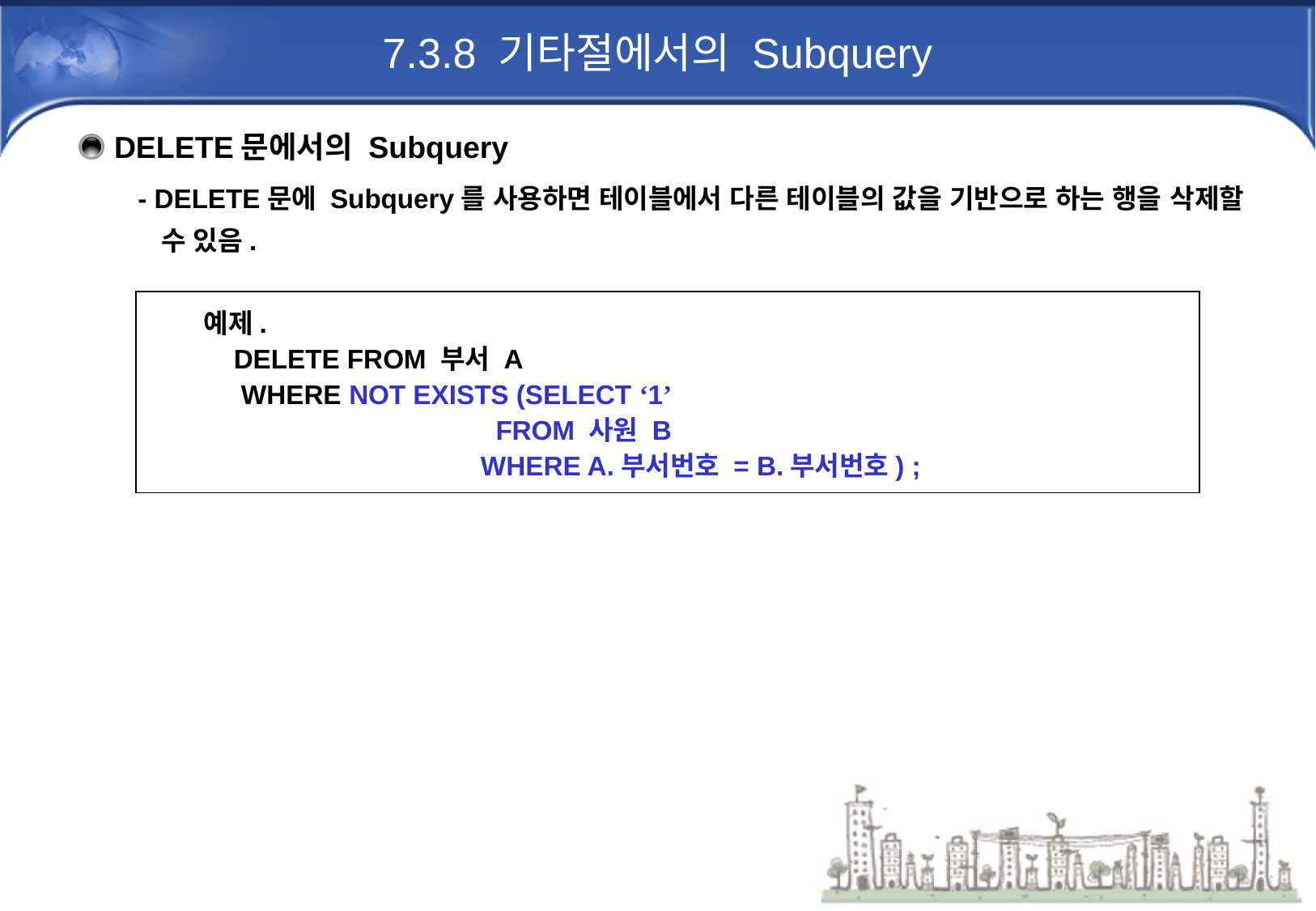

# 7.3.8 기타절에서의 Subquery
DELETE문에서의 Subquery
- DELETE문에 Subquery를 사용하면 테이블에서 다른 테이블의 값을 기반으로 하는 행을 삭제할 수 있음.
예제.
    DELETE FROM 부서 A
     WHERE NOT EXISTS (SELECT ‘1’
                                       FROM 사원 B
                                     WHERE A.부서번호 = B.부서번호) ;